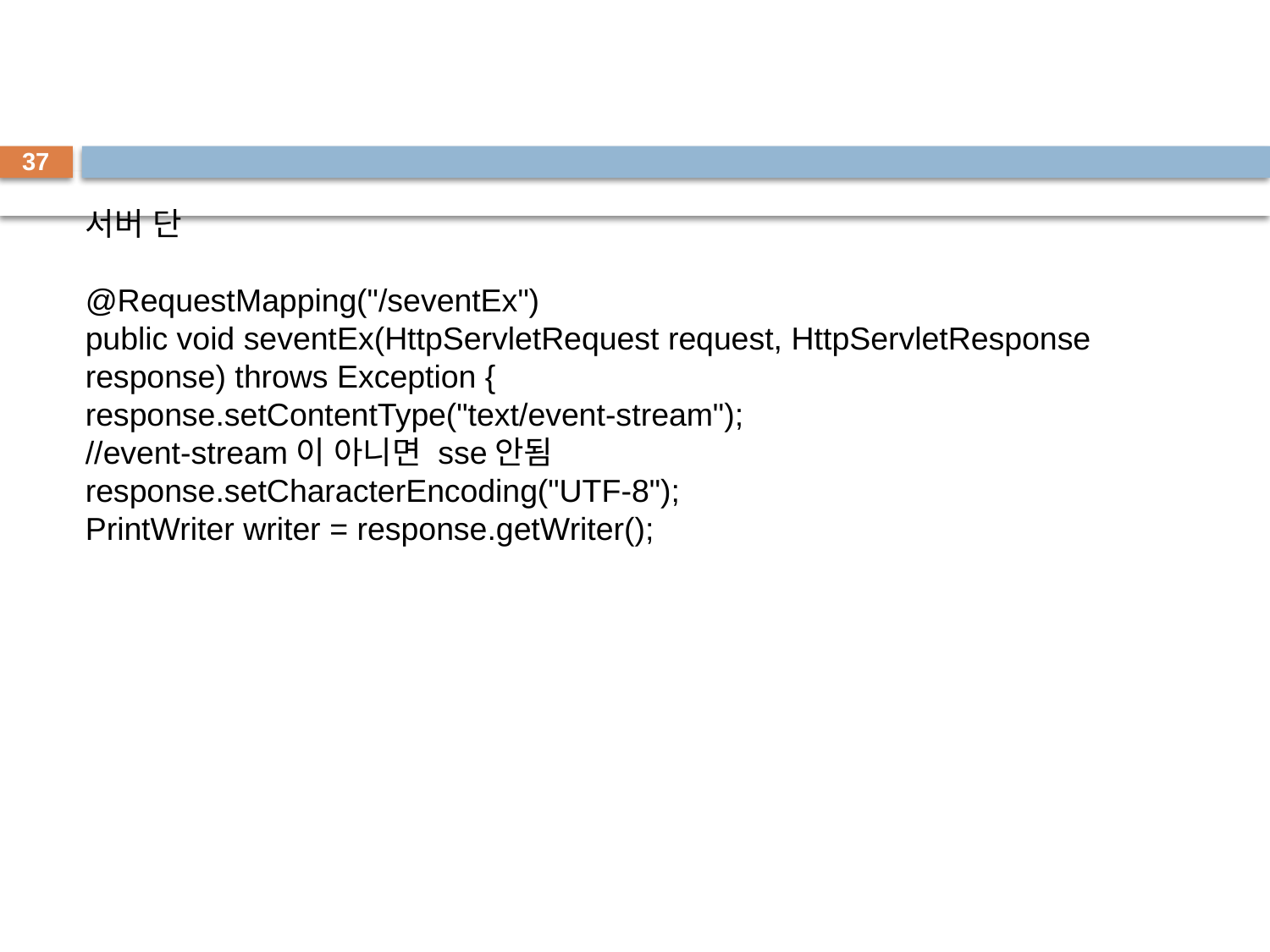

37
서버 단
@RequestMapping("/seventEx")
public void seventEx(HttpServletRequest request, HttpServletResponse response) throws Exception {
response.setContentType("text/event-stream");
//event-stream이 아니면 sse안됨
response.setCharacterEncoding("UTF-8");
PrintWriter writer = response.getWriter();